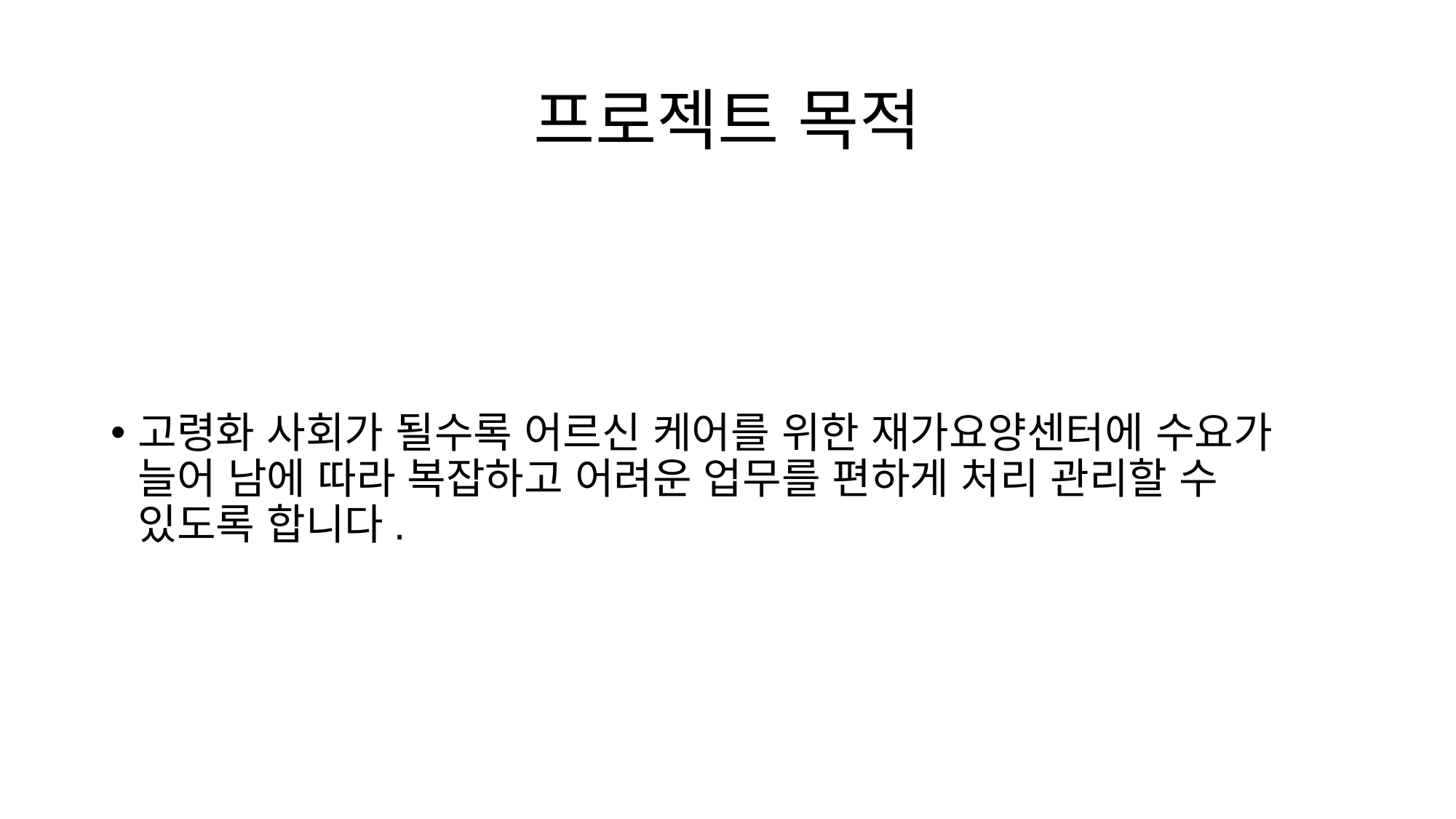

# 프로젝트 목적

고령화 사회가 될수록 어르신 케어를 위한 재가요양센터에 수요가 늘어 남에 따라 복잡하고 어려운 업무를 편하게 처리 관리할 수 있도록 합니다.